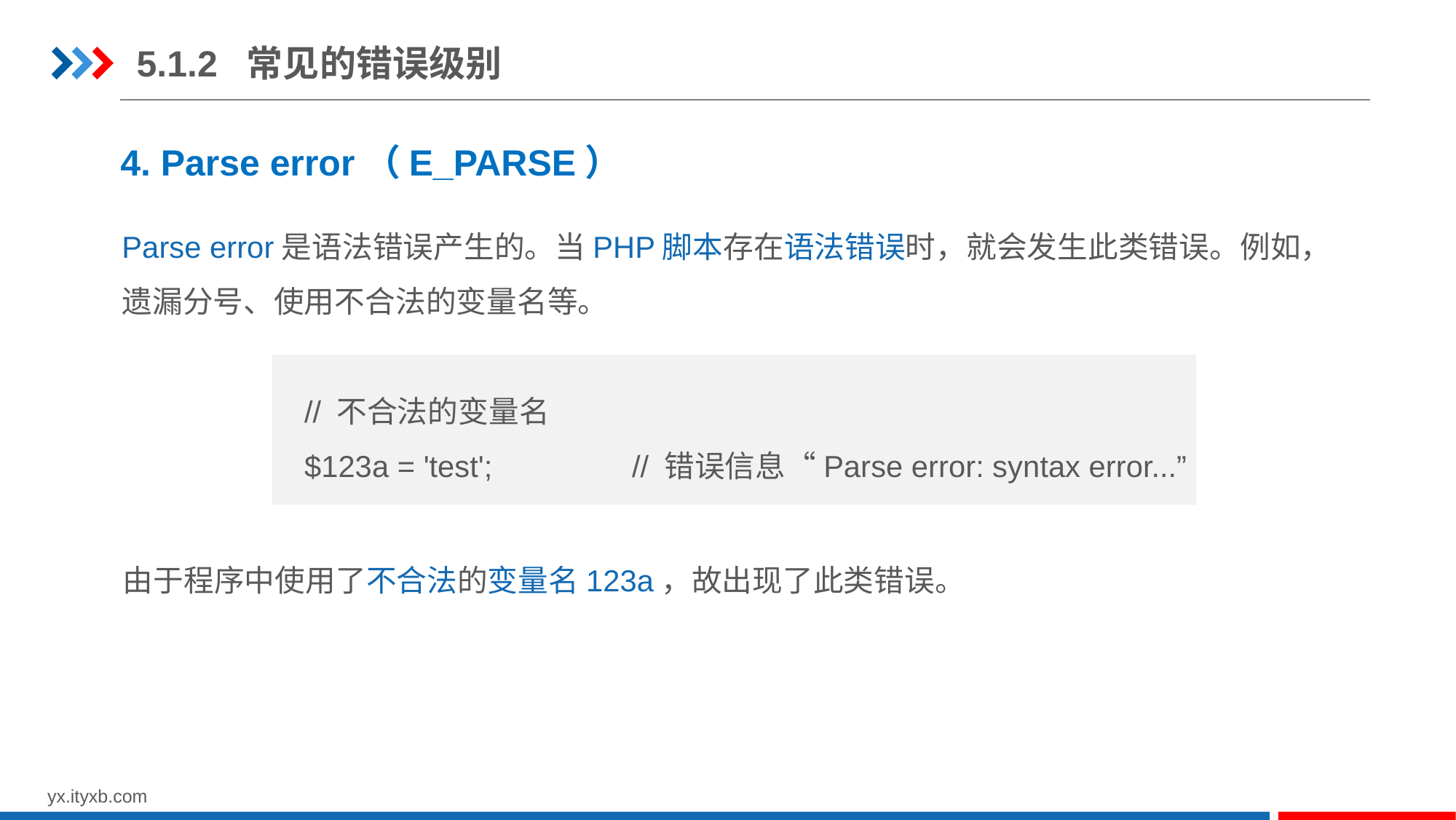

5.1.2  常见的错误级别
4. Parse error（E_PARSE）
Parse error是语法错误产生的。当PHP脚本存在语法错误时，就会发生此类错误。例如，遗漏分号、使用不合法的变量名等。

// 不合法的变量名
$123a = 'test';    	// 错误信息“Parse error: syntax error...”
由于程序中使用了不合法的变量名123a，故出现了此类错误。